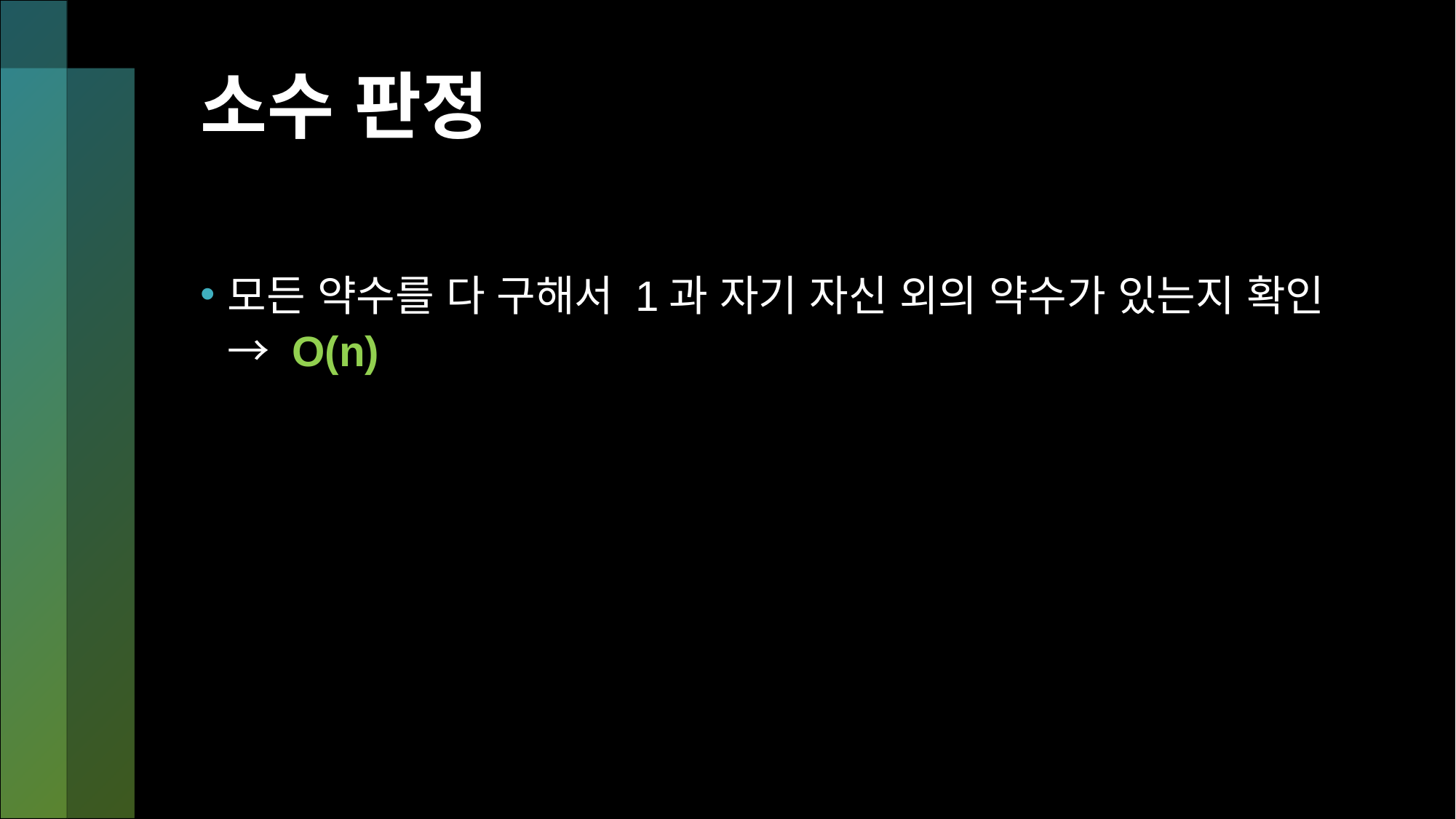

# 소수 판정
모든 약수를 다 구해서 1과 자기 자신 외의 약수가 있는지 확인
→ O(n)